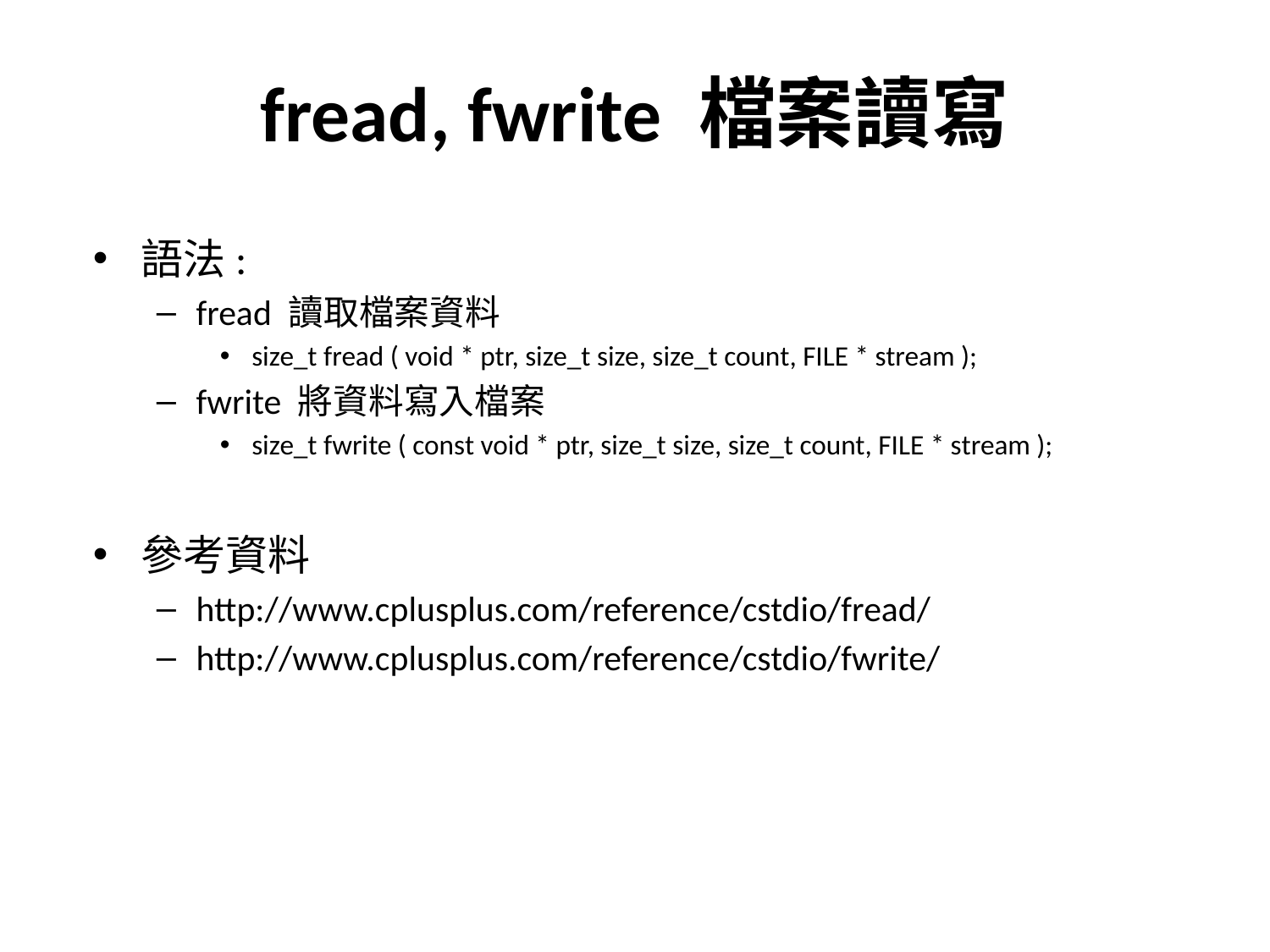

fread, fwrite 檔案讀寫
語法:
fread 讀取檔案資料
size_t fread ( void * ptr, size_t size, size_t count, FILE * stream );
fwrite 將資料寫入檔案
size_t fwrite ( const void * ptr, size_t size, size_t count, FILE * stream );

參考資料
http://www.cplusplus.com/reference/cstdio/fread/
http://www.cplusplus.com/reference/cstdio/fwrite/